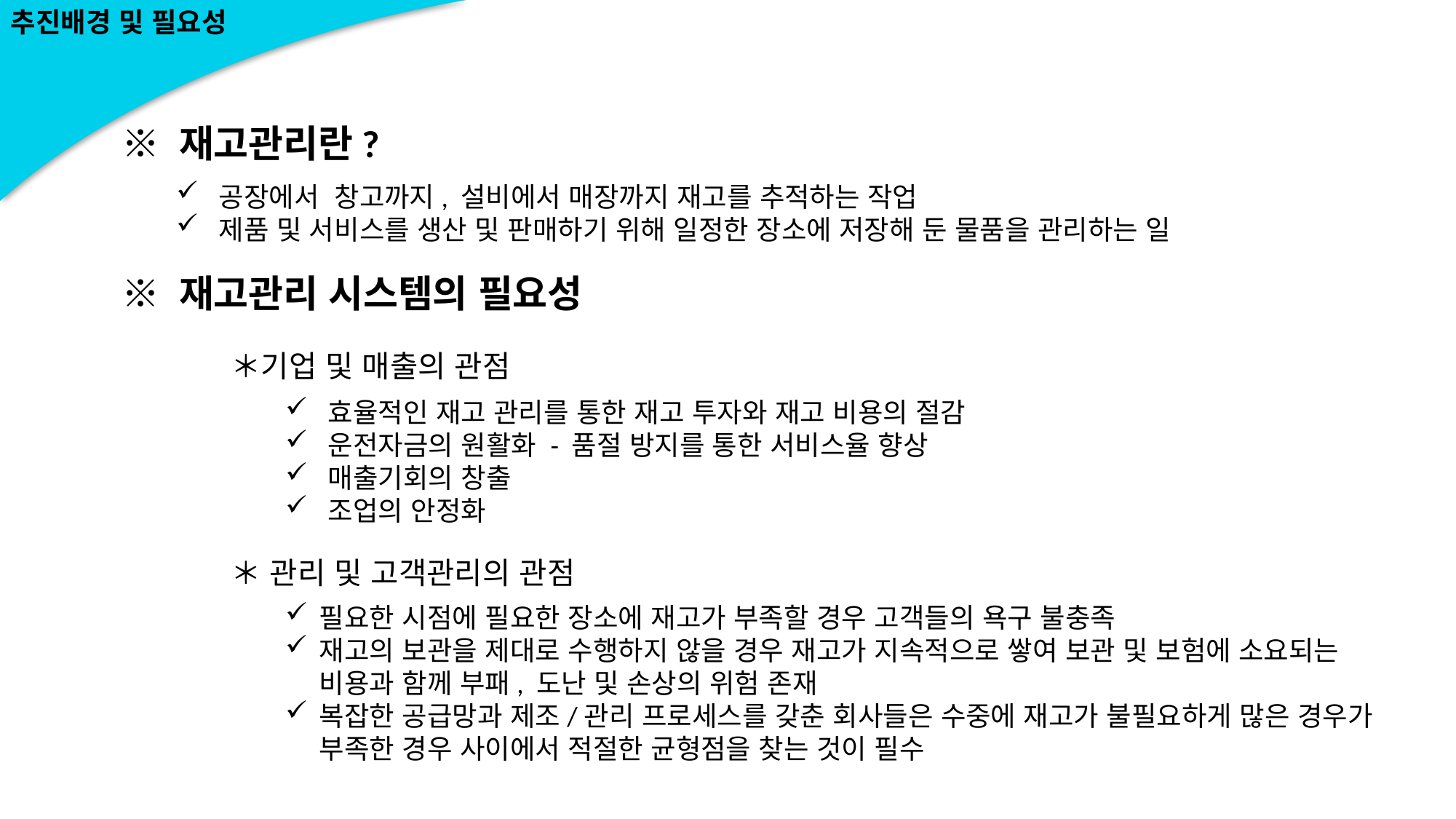

추진배경 및 필요성
※ 재고관리란?

공장에서  창고까지, 설비에서 매장까지 재고를 추적하는 작업
제품 및 서비스를 생산 및 판매하기 위해 일정한 장소에 저장해 둔 물품을 관리하는 일
※ 재고관리 시스템의 필요성

	＊기업 및 매출의 관점

효율적인 재고 관리를 통한 재고 투자와 재고 비용의 절감
운전자금의 원활화 - 품절 방지를 통한 서비스율 향상
매출기회의 창출
조업의 안정화

＊ 관리 및 고객관리의 관점

필요한 시점에 필요한 장소에 재고가 부족할 경우 고객들의 욕구 불충족
재고의 보관을 제대로 수행하지 않을 경우 재고가 지속적으로 쌓여 보관 및 보험에 소요되는 비용과 함께 부패, 도난 및 손상의 위험 존재
복잡한 공급망과 제조/관리 프로세스를 갖춘 회사들은 수중에 재고가 불필요하게 많은 경우가 부족한 경우 사이에서 적절한 균형점을 찾는 것이 필수